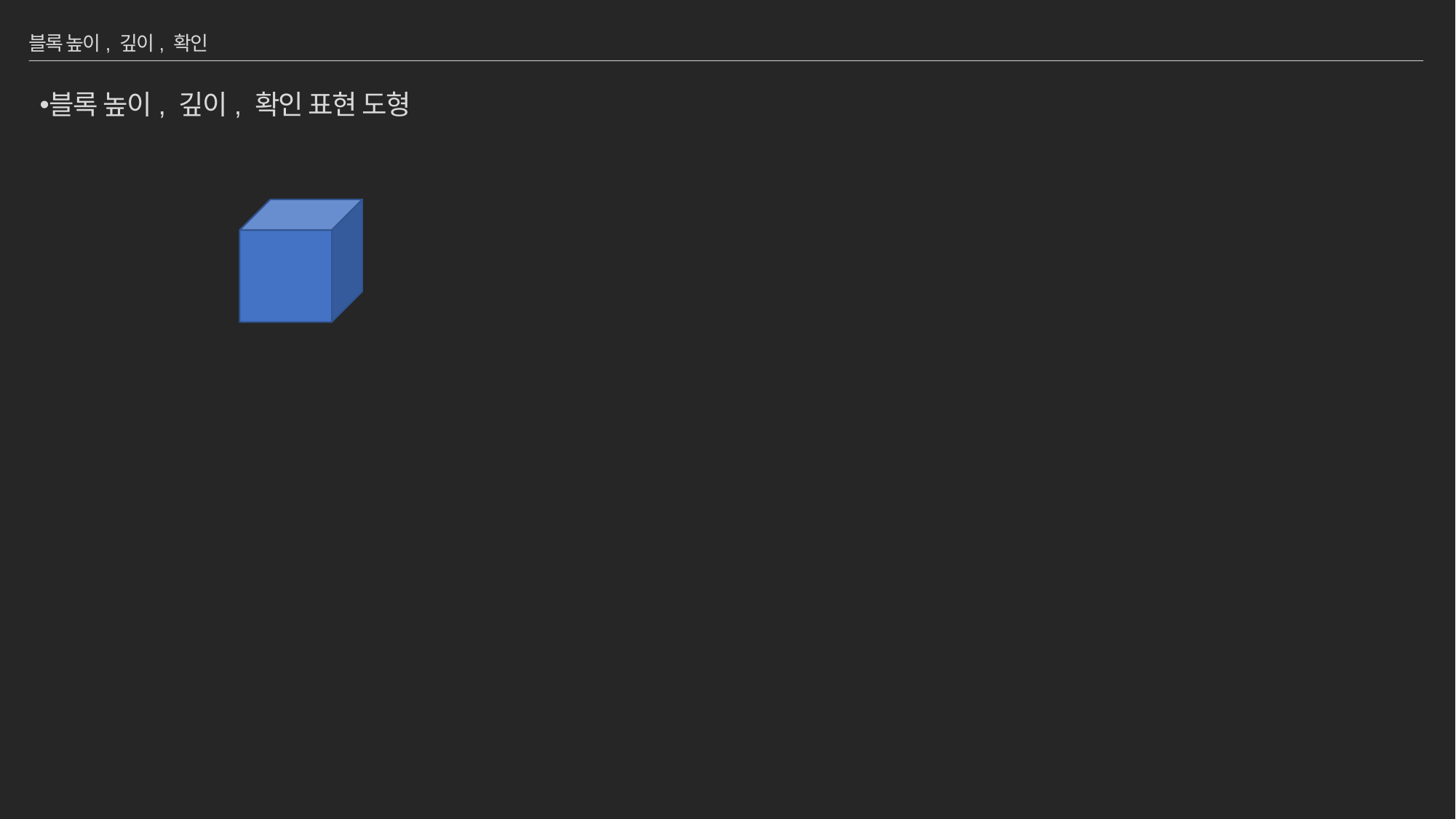

# 블록 높이, 깊이, 확인
블록 높이, 깊이, 확인 표현 도형